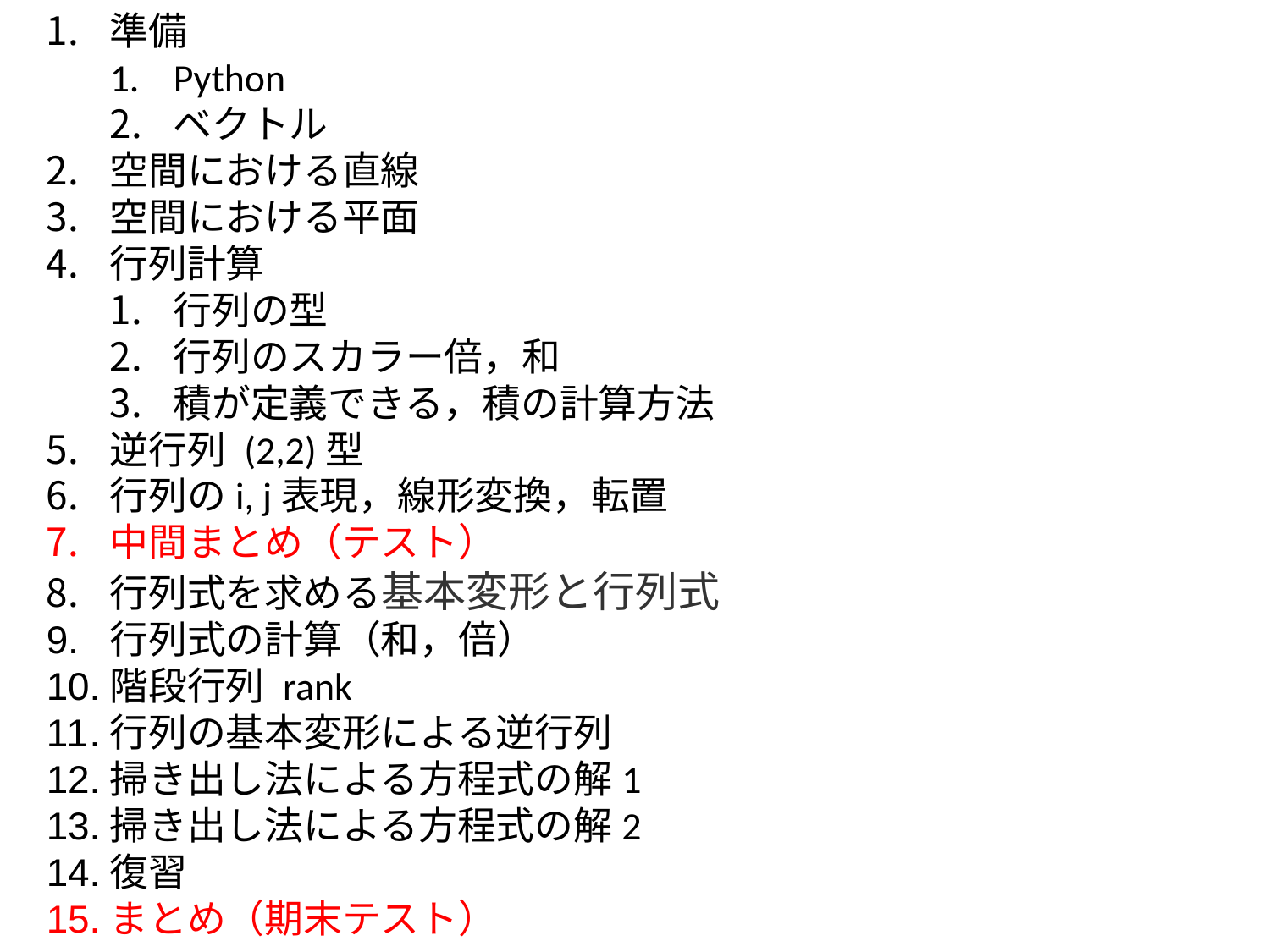

準備
Python
ベクトル
空間における直線
空間における平面
行列計算
行列の型
行列のスカラー倍，和
積が定義できる，積の計算方法
逆行列 (2,2)型
行列のi, j表現，線形変換，転置
中間まとめ（テスト）
行列式を求める基本変形と行列式
行列式の計算（和，倍）
階段行列 rank
行列の基本変形による逆行列
掃き出し法による方程式の解1
掃き出し法による方程式の解2
復習
まとめ（期末テスト）